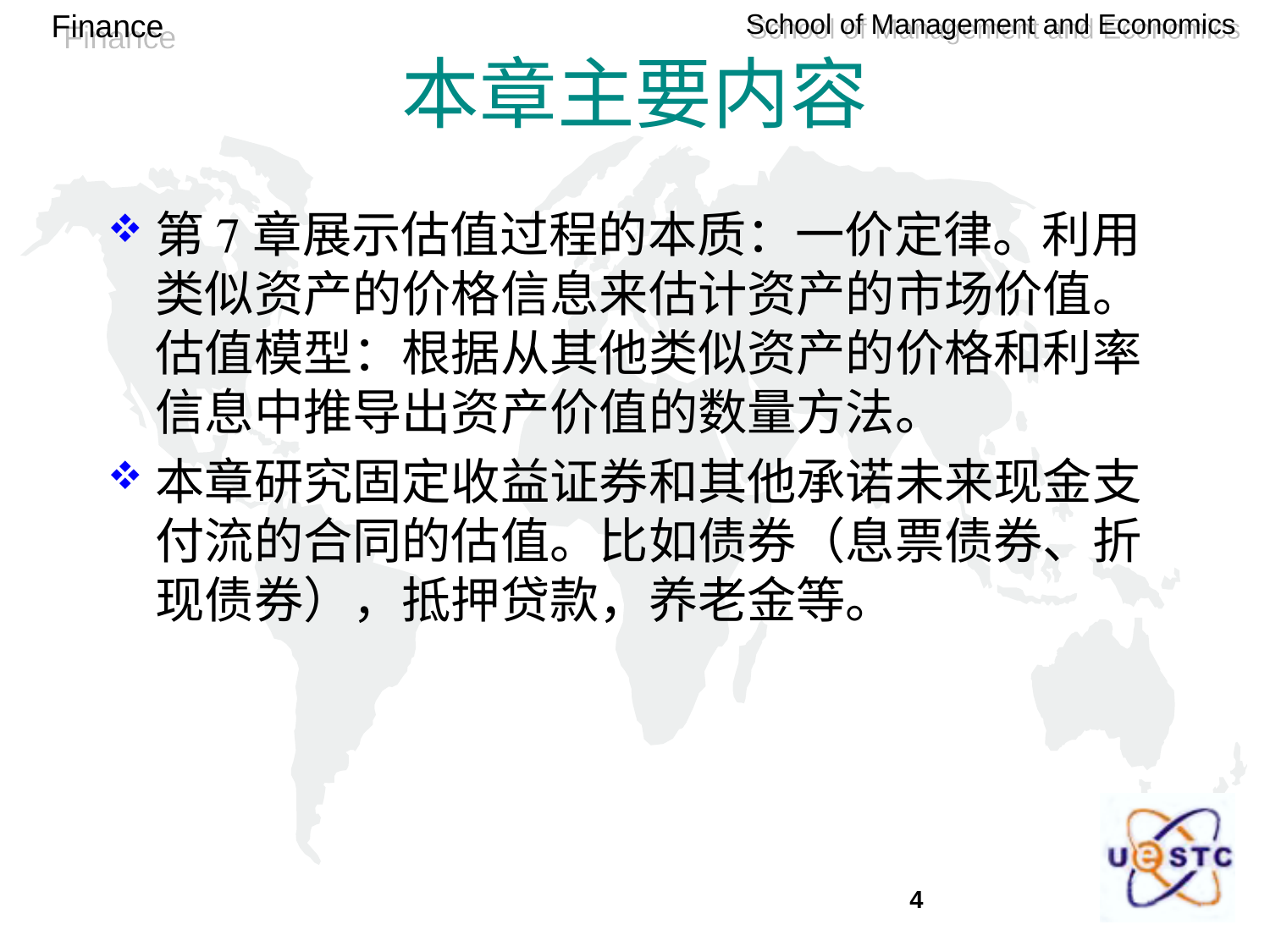

# 本章主要内容
第7章展示估值过程的本质：一价定律。利用类似资产的价格信息来估计资产的市场价值。估值模型：根据从其他类似资产的价格和利率信息中推导出资产价值的数量方法。
本章研究固定收益证券和其他承诺未来现金支付流的合同的估值。比如债券（息票债券、折现债券），抵押贷款，养老金等。